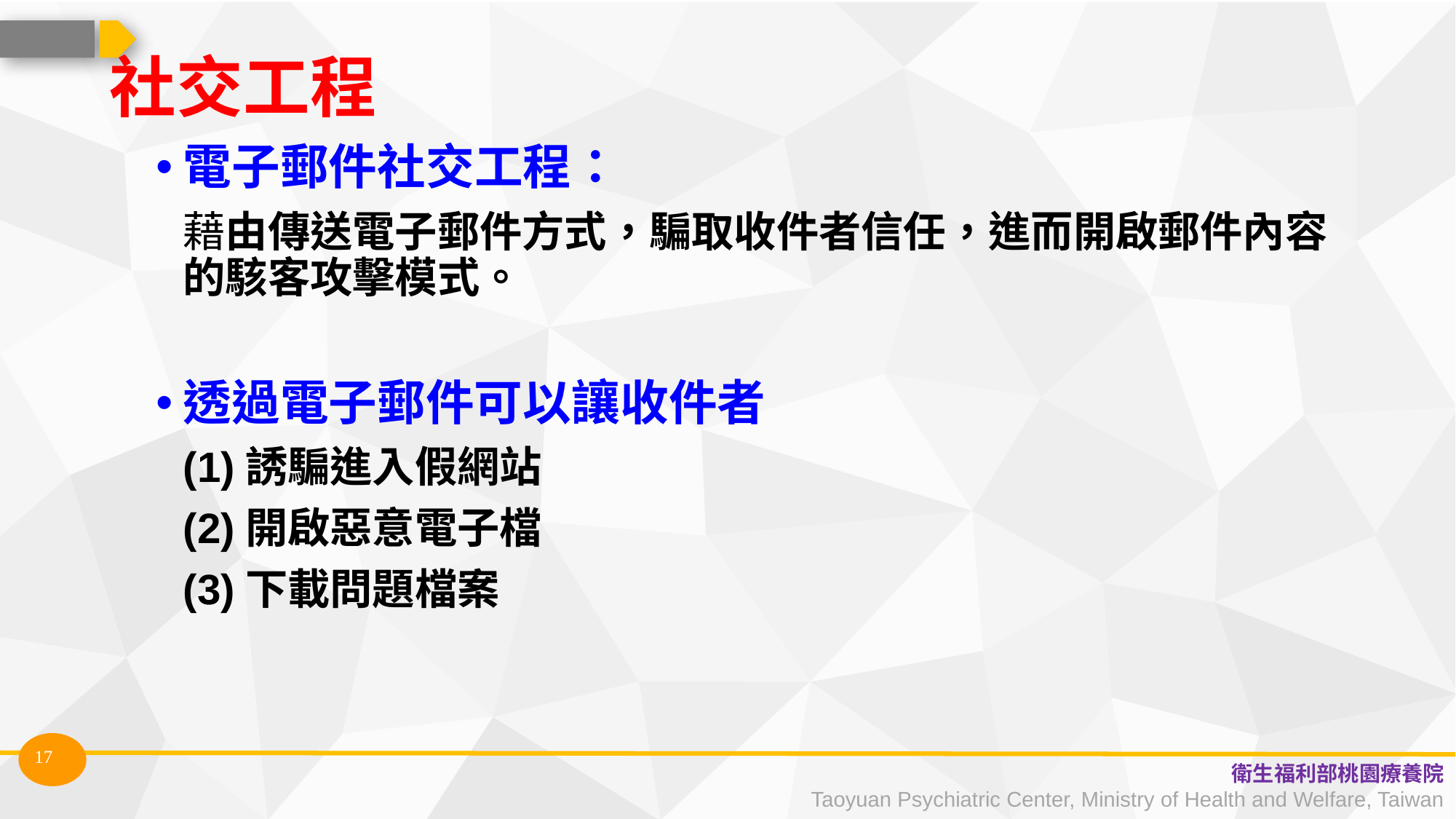

社交工程
電子郵件社交工程：
	藉由傳送電子郵件方式，騙取收件者信任，進而開啟郵件內容的駭客攻擊模式。

透過電子郵件可以讓收件者
	(1)誘騙進入假網站
	(2)開啟惡意電子檔
	(3)下載問題檔案